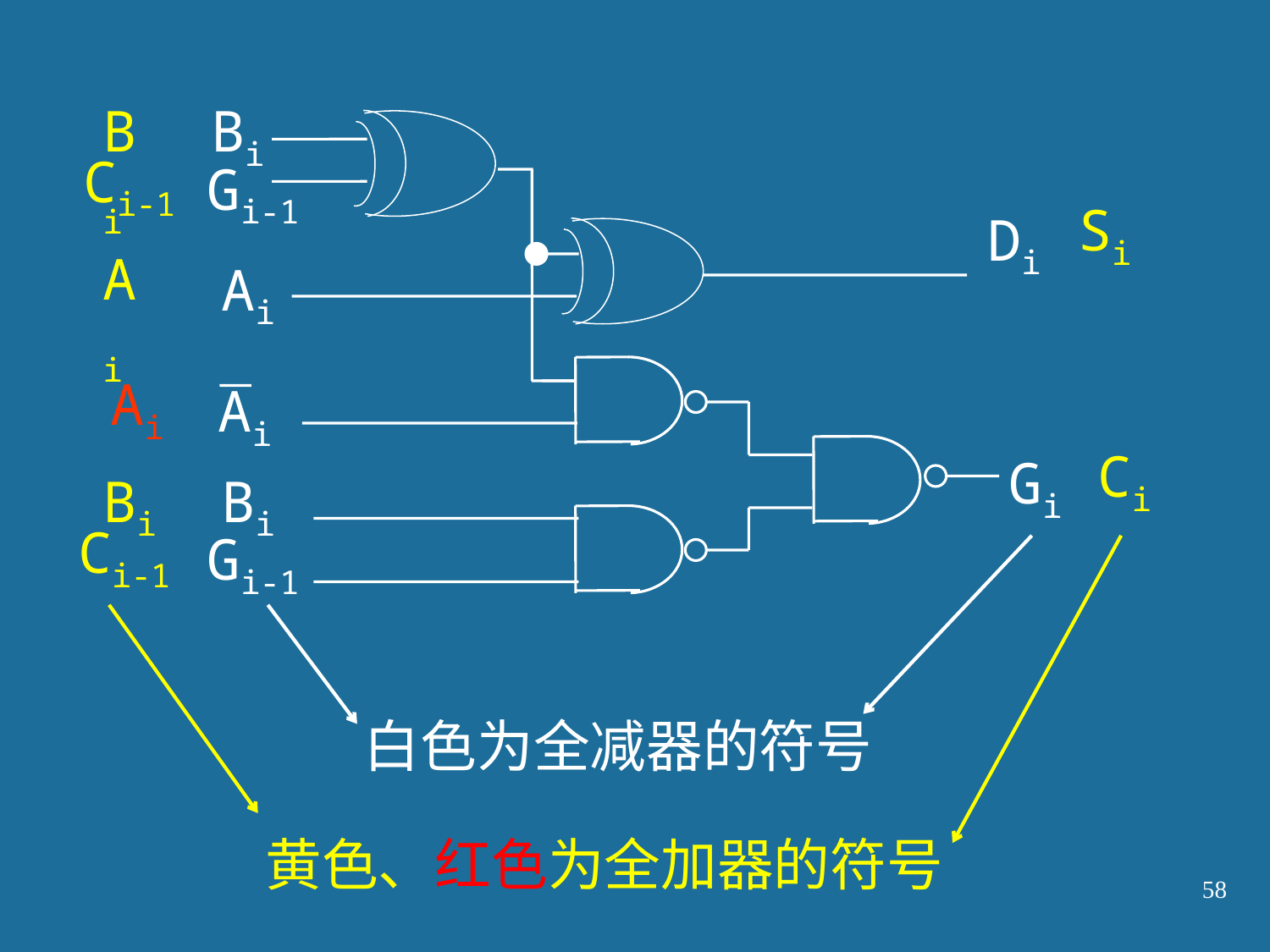

Bi
Ci-1
Si
Ai
Ai
Ci
Bi
Ci-1
Bi

Gi-1

Di

Ai

Ai

Gi

Bi

Gi-1

黄色、红色为全加器的符号
白色为全减器的符号
58